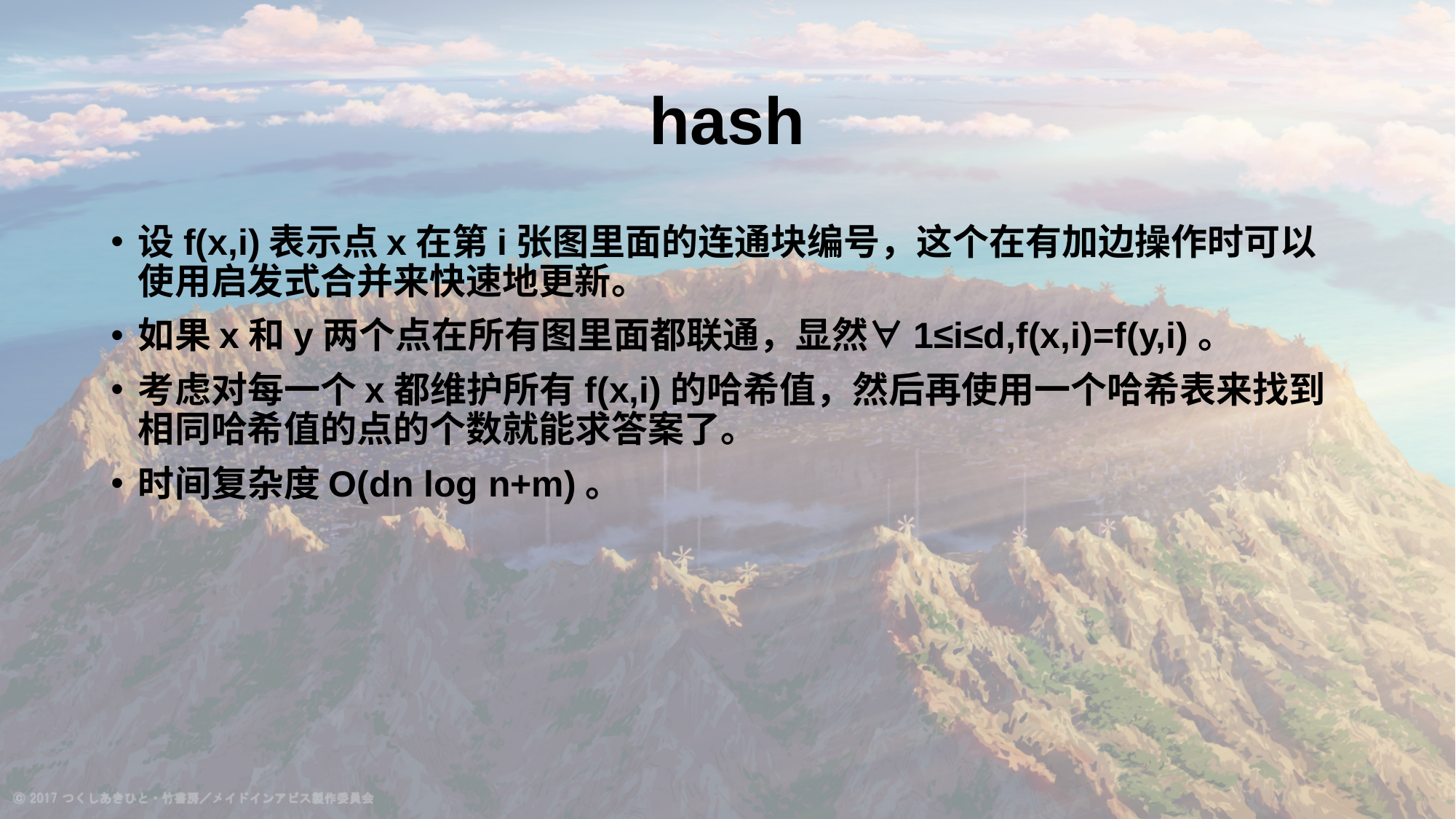

# hash
设f(x,i)表示点x在第i张图里面的连通块编号，这个在有加边操作时可以使用启发式合并来快速地更新。
如果x和y两个点在所有图里面都联通，显然∀1≤i≤d,f(x,i)=f(y,i)。
考虑对每一个x都维护所有f(x,i)的哈希值，然后再使用一个哈希表来找到相同哈希值的点的个数就能求答案了。
时间复杂度O(dn log n+m)。